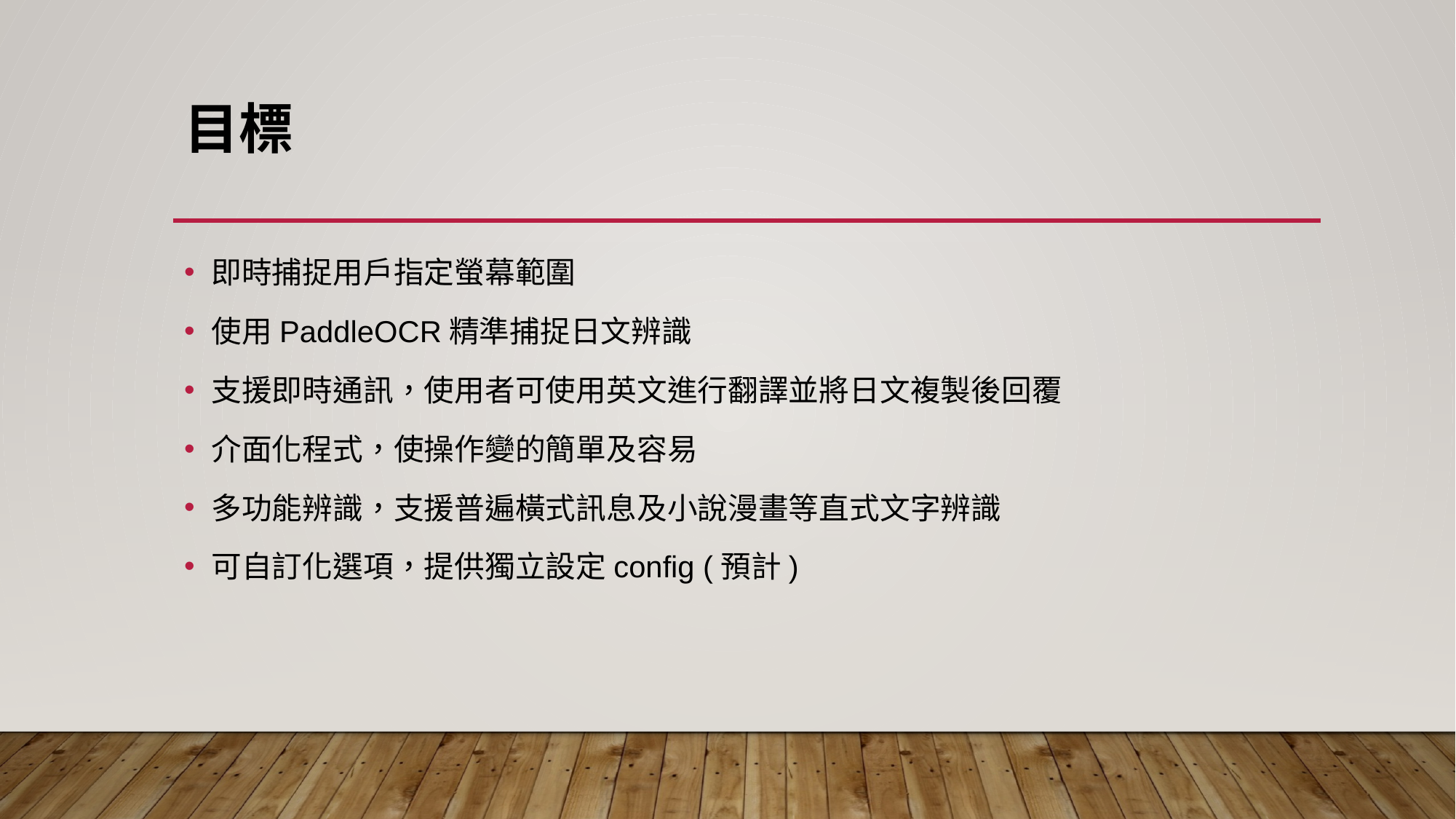

# 目標
即時捕捉用戶指定螢幕範圍
使用PaddleOCR精準捕捉日文辨識
支援即時通訊，使用者可使用英文進行翻譯並將日文複製後回覆
介面化程式，使操作變的簡單及容易
多功能辨識，支援普遍橫式訊息及小說漫畫等直式文字辨識
可自訂化選項，提供獨立設定config (預計)